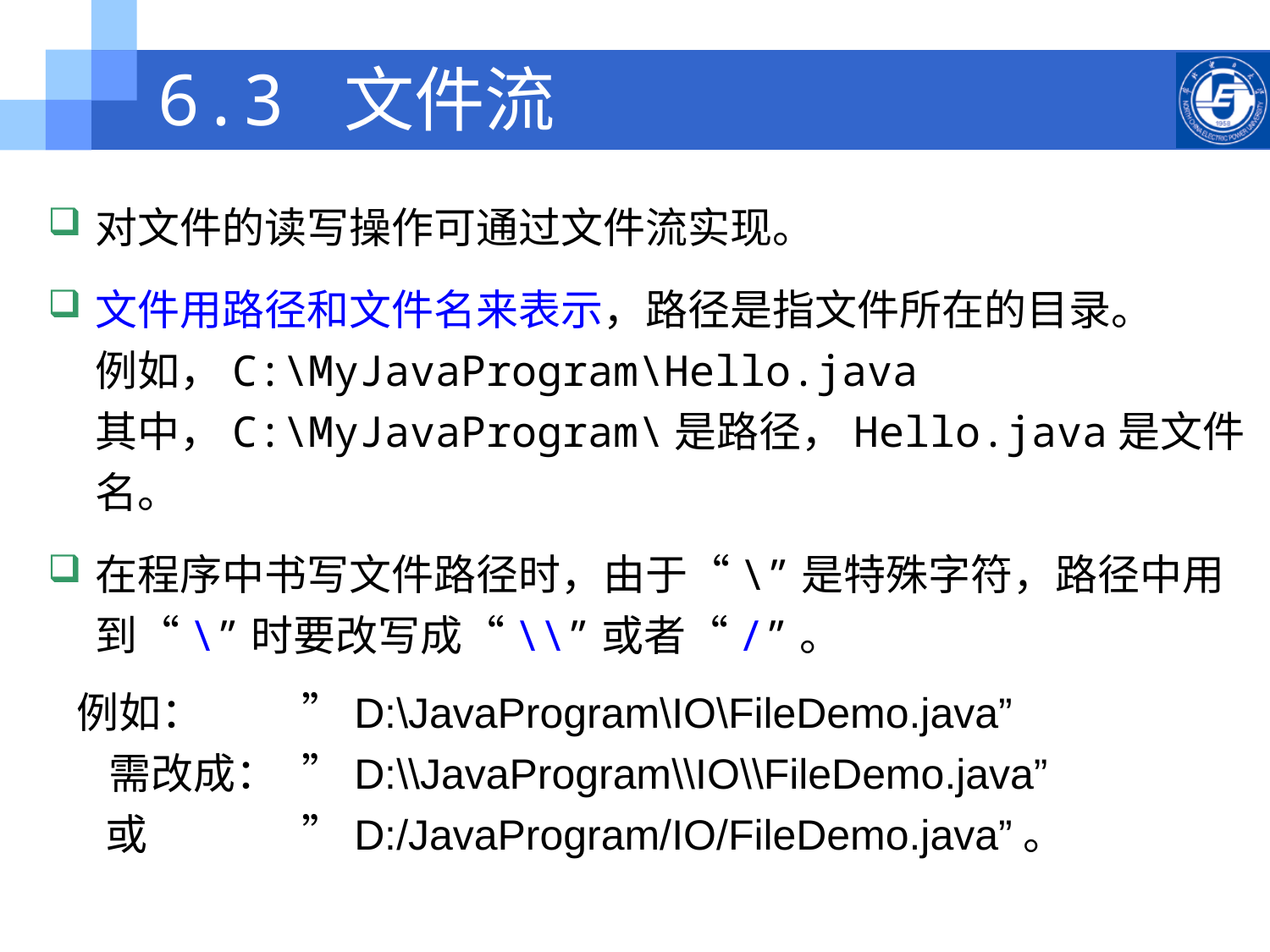

# 6.3 文件流
对文件的读写操作可通过文件流实现。
文件用路径和文件名来表示，路径是指文件所在的目录。
例如，C:\MyJavaProgram\Hello.java
其中，C:\MyJavaProgram\是路径，Hello.java是文件名。
在程序中书写文件路径时，由于“\”是特殊字符，路径中用到“\”时要改写成“\\”或者“/”。
  例如：  	”D:\JavaProgram\IO\FileDemo.java”
  需改成：	”D:\\JavaProgram\\IO\\FileDemo.java”
    或		”D:/JavaProgram/IO/FileDemo.java”。